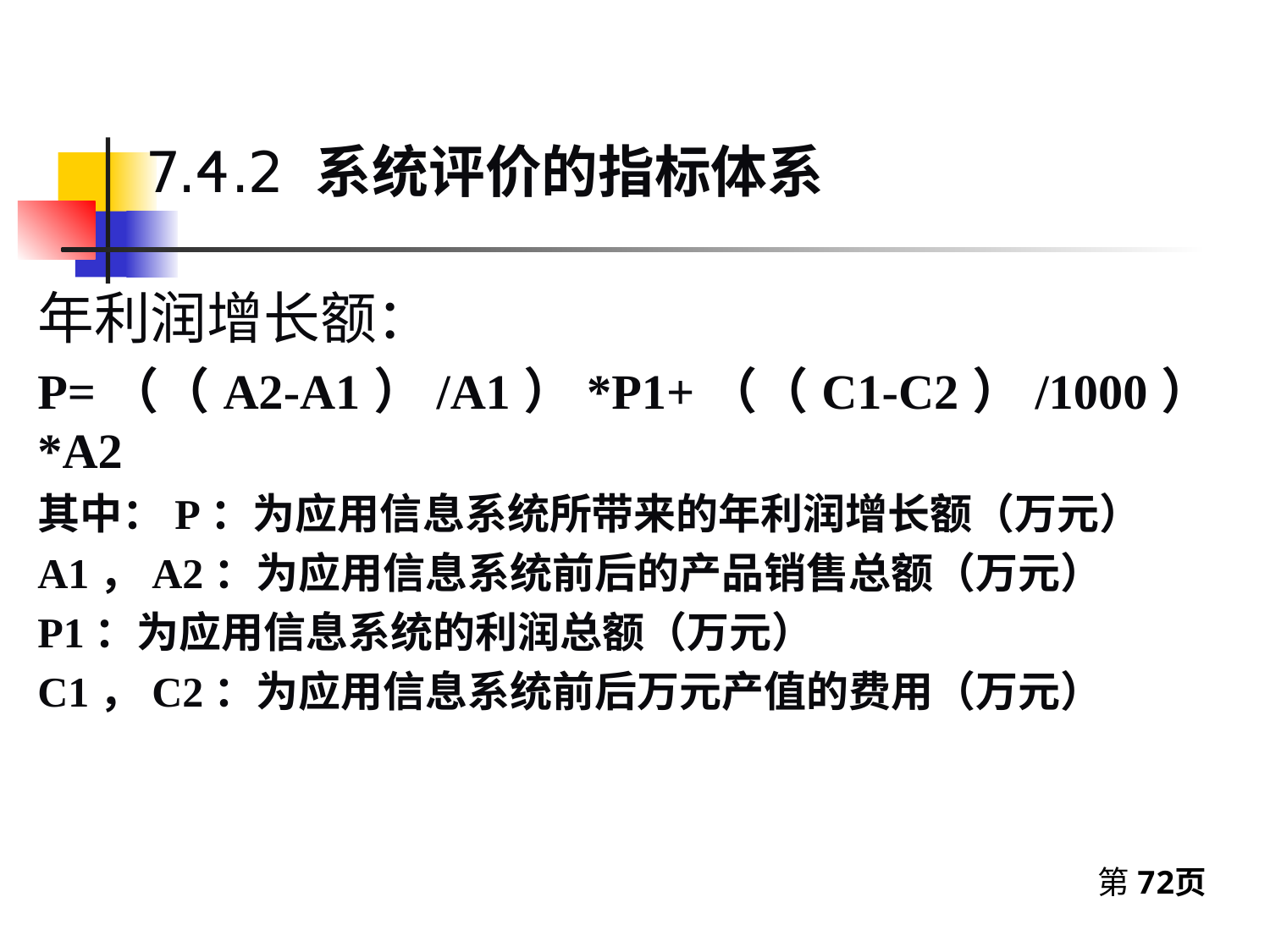

7.4.2 系统评价的指标体系
年利润增长额：
P=（（A2-A1）/A1）*P1+（（C1-C2）/1000）*A2
其中：P：为应用信息系统所带来的年利润增长额（万元）
A1，A2：为应用信息系统前后的产品销售总额（万元）
P1：为应用信息系统的利润总额（万元）
C1，C2：为应用信息系统前后万元产值的费用（万元）